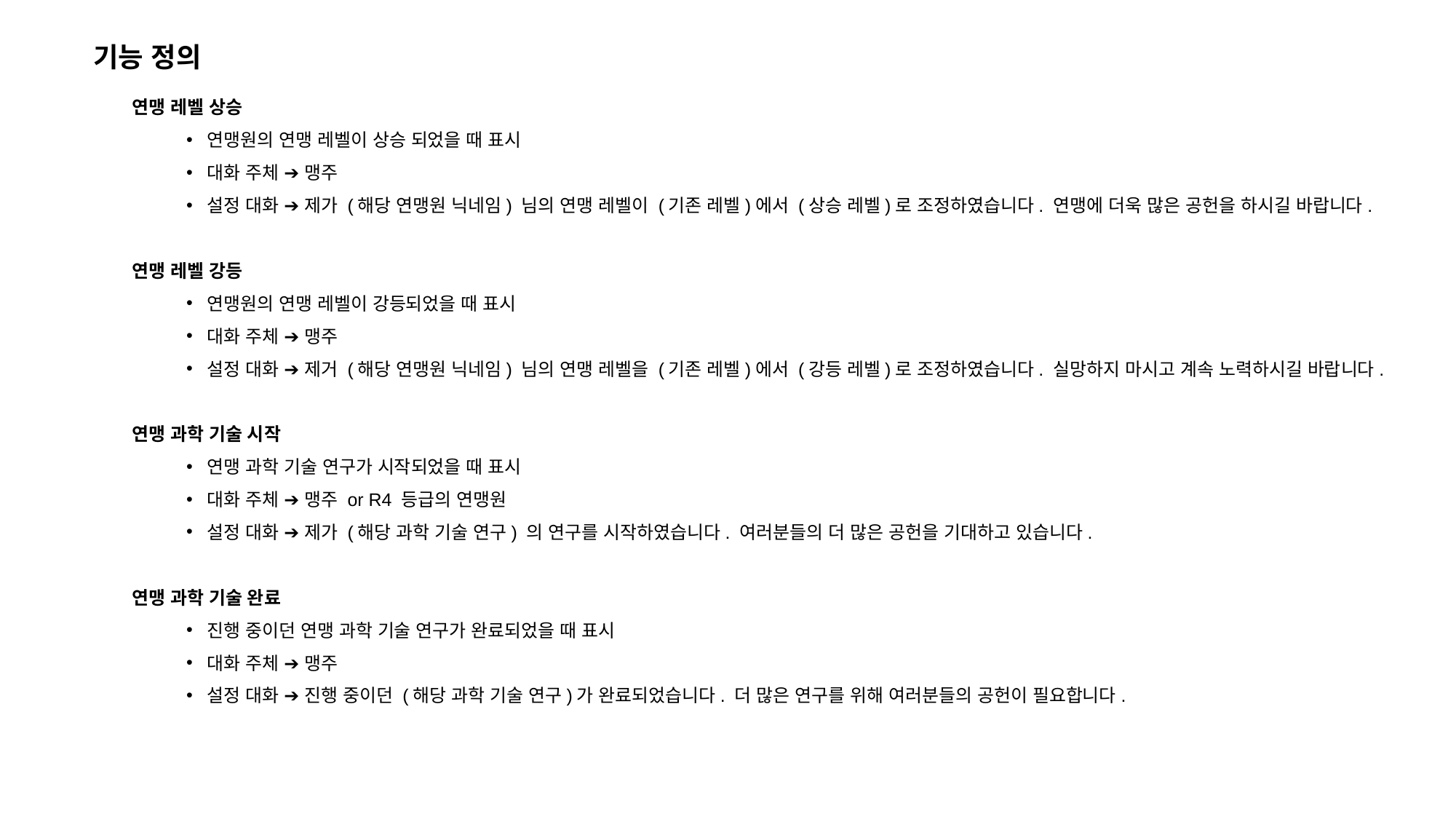

기능 정의
연맹 레벨 상승
연맹원의 연맹 레벨이 상승 되었을 때 표시
대화 주체 ➔ 맹주
설정 대화 ➔ 제가 (해당 연맹원 닉네임) 님의 연맹 레벨이 (기존 레벨)에서 (상승 레벨)로 조정하였습니다. 연맹에 더욱 많은 공헌을 하시길 바랍니다.

연맹 레벨 강등
연맹원의 연맹 레벨이 강등되었을 때 표시
대화 주체 ➔ 맹주
설정 대화 ➔ 제거 (해당 연맹원 닉네임) 님의 연맹 레벨을 (기존 레벨)에서 (강등 레벨)로 조정하였습니다. 실망하지 마시고 계속 노력하시길 바랍니다.

연맹 과학 기술 시작
연맹 과학 기술 연구가 시작되었을 때 표시
대화 주체 ➔ 맹주 or R4 등급의 연맹원
설정 대화 ➔ 제가 (해당 과학 기술 연구) 의 연구를 시작하였습니다. 여러분들의 더 많은 공헌을 기대하고 있습니다.

연맹 과학 기술 완료
진행 중이던 연맹 과학 기술 연구가 완료되었을 때 표시
대화 주체 ➔ 맹주
설정 대화 ➔ 진행 중이던 (해당 과학 기술 연구)가 완료되었습니다. 더 많은 연구를 위해 여러분들의 공헌이 필요합니다.